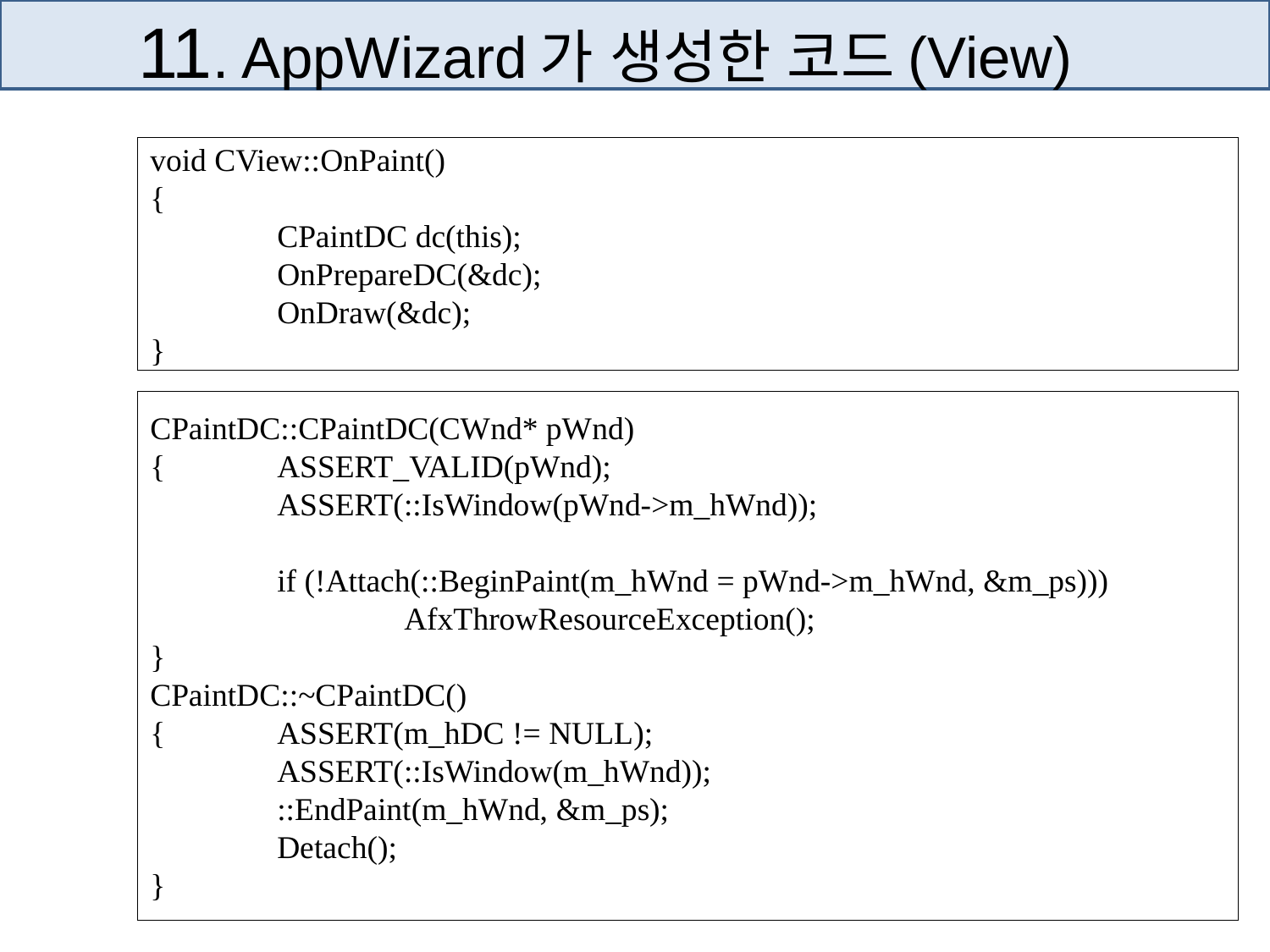

# 11. AppWizard가 생성한 코드(View)
void CView::OnPaint()
{
	CPaintDC dc(this);
	OnPrepareDC(&dc);
	OnDraw(&dc);
}
CPaintDC::CPaintDC(CWnd* pWnd)
{	ASSERT_VALID(pWnd);
	ASSERT(::IsWindow(pWnd->m_hWnd));

	if (!Attach(::BeginPaint(m_hWnd = pWnd->m_hWnd, &m_ps)))
		AfxThrowResourceException();
}
CPaintDC::~CPaintDC()
{	ASSERT(m_hDC != NULL);
	ASSERT(::IsWindow(m_hWnd));
	::EndPaint(m_hWnd, &m_ps);
	Detach();
}